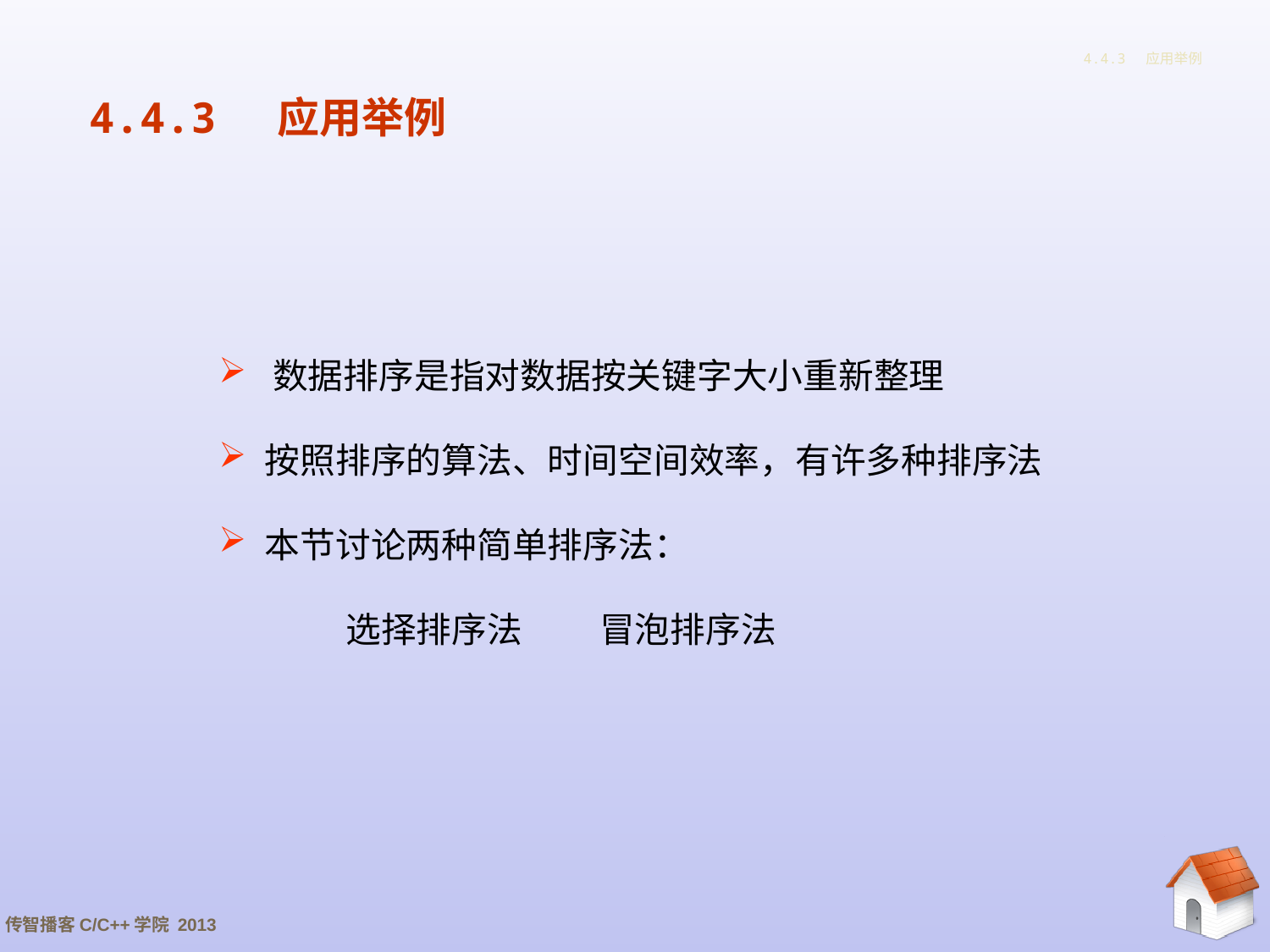

# 4.4.3  应用举例
4.4.3  应用举例
  数据排序是指对数据按关键字大小重新整理
 按照排序的算法、时间空间效率，有许多种排序法
 本节讨论两种简单排序法：
	选择排序法	冒泡排序法